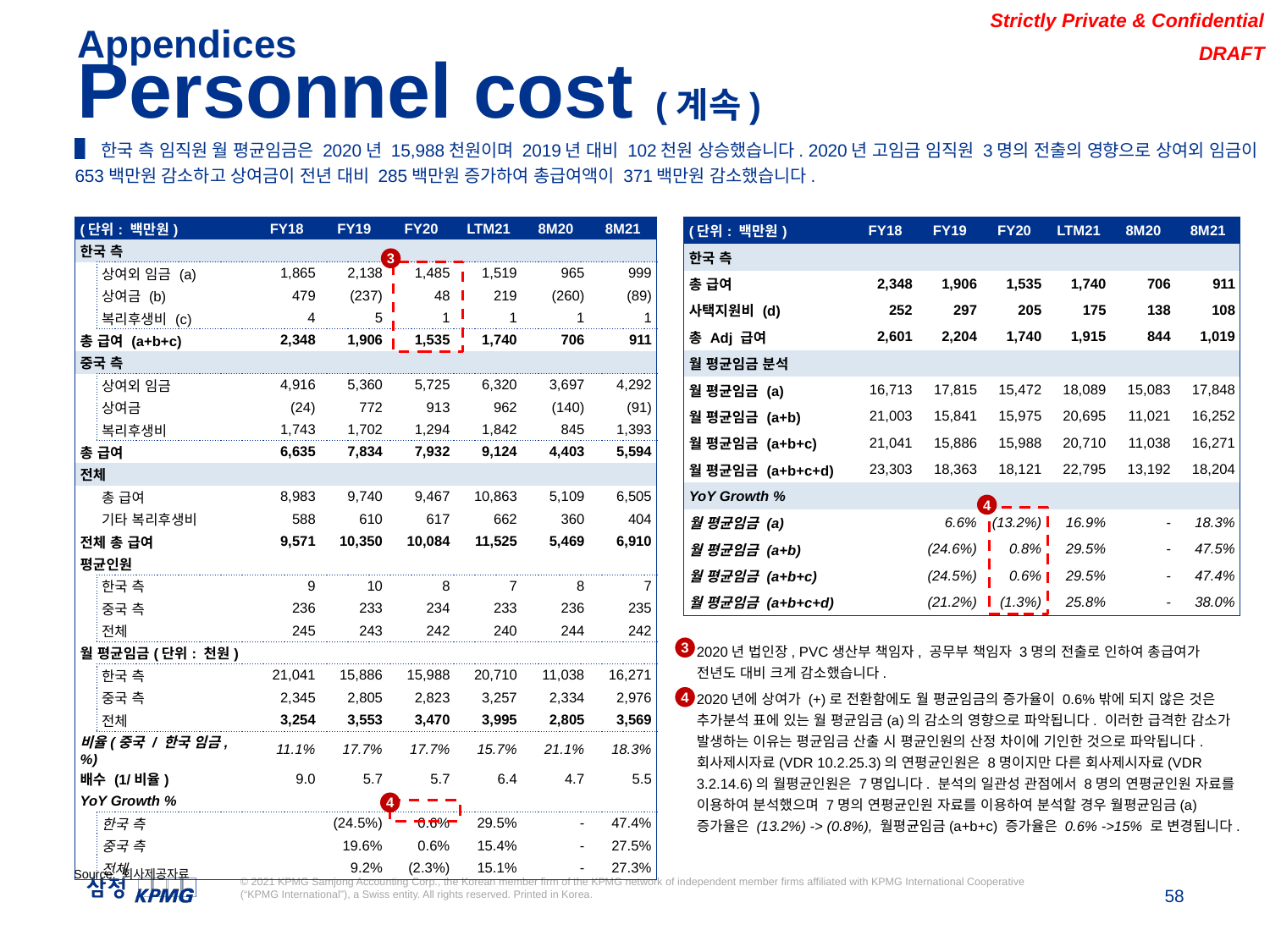

Appendices
Personnel cost (계속)
▌한국 측 임직원 월 평균임금은 2020년 15,988천원이며 2019년 대비 102천원 상승했습니다. 2020년 고임금 임직원 3명의 전출의 영향으로 상여외 임금이 653백만원 감소하고 상여금이 전년 대비 285백만원 증가하여 총급여액이 371백만원 감소했습니다.

| (단위: 백만원) | FY18 | FY19 | FY20 | LTM21 | 8M20 | 8M21 |
| --- | --- | --- | --- | --- | --- | --- |
| 한국 측 |  |  |  |  |  |  |
| 총 급여 | 2,348 | 1,906 | 1,535 | 1,740 | 706 | 911 |
| 사택지원비 (d) | 252 | 297 | 205 | 175 | 138 | 108 |
| 총 Adj 급여 | 2,601 | 2,204 | 1,740 | 1,915 | 844 | 1,019 |
| 월 평균임금 분석 |  |  |  |  |  |  |
| 월 평균임금 (a) | 16,713 | 17,815 | 15,472 | 18,089 | 15,083 | 17,848 |
| 월 평균임금 (a+b) | 21,003 | 15,841 | 15,975 | 20,695 | 11,021 | 16,252 |
| 월 평균임금 (a+b+c) | 21,041 | 15,886 | 15,988 | 20,710 | 11,038 | 16,271 |
| 월 평균임금 (a+b+c+d) | 23,303 | 18,363 | 18,121 | 22,795 | 13,192 | 18,204 |
| YoY Growth % |  |  |  |  |  |  |
| 월 평균임금 (a) |  | 6.6% | (13.2%) | 16.9% | - | 18.3% |
| 월 평균임금 (a+b) |  | (24.6%) | 0.8% | 29.5% | - | 47.5% |
| 월 평균임금 (a+b+c) |  | (24.5%) | 0.6% | 29.5% | - | 47.4% |
| 월 평균임금 (a+b+c+d) |  | (21.2%) | (1.3%) | 25.8% | - | 38.0% |
| (단위: 백만원) |  | FY18 | FY19 | FY20 | LTM21 | 8M20 | 8M21 |
| --- | --- | --- | --- | --- | --- | --- | --- |
| 한국 측 |  |  |  |  |  |  |  |
|  | 상여외 임금 (a) | 1,865 | 2,138 | 1,485 | 1,519 | 965 | 999 |
|  | 상여금 (b) | 479 | (237) | 48 | 219 | (260) | (89) |
|  | 복리후생비 (c) | 4 | 5 | 1 | 1 | 1 | 1 |
| 총 급여 (a+b+c) |  | 2,348 | 1,906 | 1,535 | 1,740 | 706 | 911 |
| 중국 측 |  |  |  |  |  |  |  |
|  | 상여외 임금 | 4,916 | 5,360 | 5,725 | 6,320 | 3,697 | 4,292 |
|  | 상여금 | (24) | 772 | 913 | 962 | (140) | (91) |
|  | 복리후생비 | 1,743 | 1,702 | 1,294 | 1,842 | 845 | 1,393 |
| 총 급여 |  | 6,635 | 7,834 | 7,932 | 9,124 | 4,403 | 5,594 |
| 전체 |  |  |  |  |  |  |  |
|  | 총 급여 | 8,983 | 9,740 | 9,467 | 10,863 | 5,109 | 6,505 |
|  | 기타 복리후생비 | 588 | 610 | 617 | 662 | 360 | 404 |
| 전체 총 급여 |  | 9,571 | 10,350 | 10,084 | 11,525 | 5,469 | 6,910 |
| 평균인원 |  |  |  |  |  |  |  |
|  | 한국 측 | 9 | 10 | 8 | 7 | 8 | 7 |
|  | 중국 측 | 236 | 233 | 234 | 233 | 236 | 235 |
|  | 전체 | 245 | 243 | 242 | 240 | 244 | 242 |
| 월 평균임금(단위: 천원) |  |  |  |  |  |  |  |
|  | 한국 측 | 21,041 | 15,886 | 15,988 | 20,710 | 11,038 | 16,271 |
|  | 중국 측 | 2,345 | 2,805 | 2,823 | 3,257 | 2,334 | 2,976 |
|  | 전체 | 3,254 | 3,553 | 3,470 | 3,995 | 2,805 | 3,569 |
| 비율(중국 / 한국 임금, %) |  | 11.1% | 17.7% | 17.7% | 15.7% | 21.1% | 18.3% |
| 배수 (1/비율) |  | 9.0 | 5.7 | 5.7 | 6.4 | 4.7 | 5.5 |
| YoY Growth % |  |  |  |  |  |  |  |
|  | 한국 측 |  | (24.5%) | 0.6% | 29.5% | - | 47.4% |
|  | 중국 측 |  | 19.6% | 0.6% | 15.4% | - | 27.5% |
|  | 전체 |  | 9.2% | (2.3%) | 15.1% | - | 27.3% |
3

4

3
2020년 법인장, PVC생산부 책임자, 공무부 책임자 3명의 전출로 인하여 총급여가 전년도 대비 크게 감소했습니다.
2020년에 상여가 (+)로 전환함에도 월 평균임금의 증가율이 0.6%밖에 되지 않은 것은 추가분석 표에 있는 월 평균임금(a)의 감소의 영향으로 파악됩니다. 이러한 급격한 감소가 발생하는 이유는 평균임금 산출 시 평균인원의 산정 차이에 기인한 것으로 파악됩니다. 회사제시자료(VDR 10.2.25.3)의 연평균인원은 8명이지만 다른 회사제시자료(VDR 3.2.14.6)의 월평균인원은 7명입니다. 분석의 일관성 관점에서 8명의 연평균인원 자료를 이용하여 분석했으며 7명의 연평균인원 자료를 이용하여 분석할 경우 월평균임금(a) 증가율은 (13.2%) -> (0.8%), 월평균임금(a+b+c) 증가율은 0.6% ->15% 로 변경됩니다.
4
4

Source: 회사제공자료